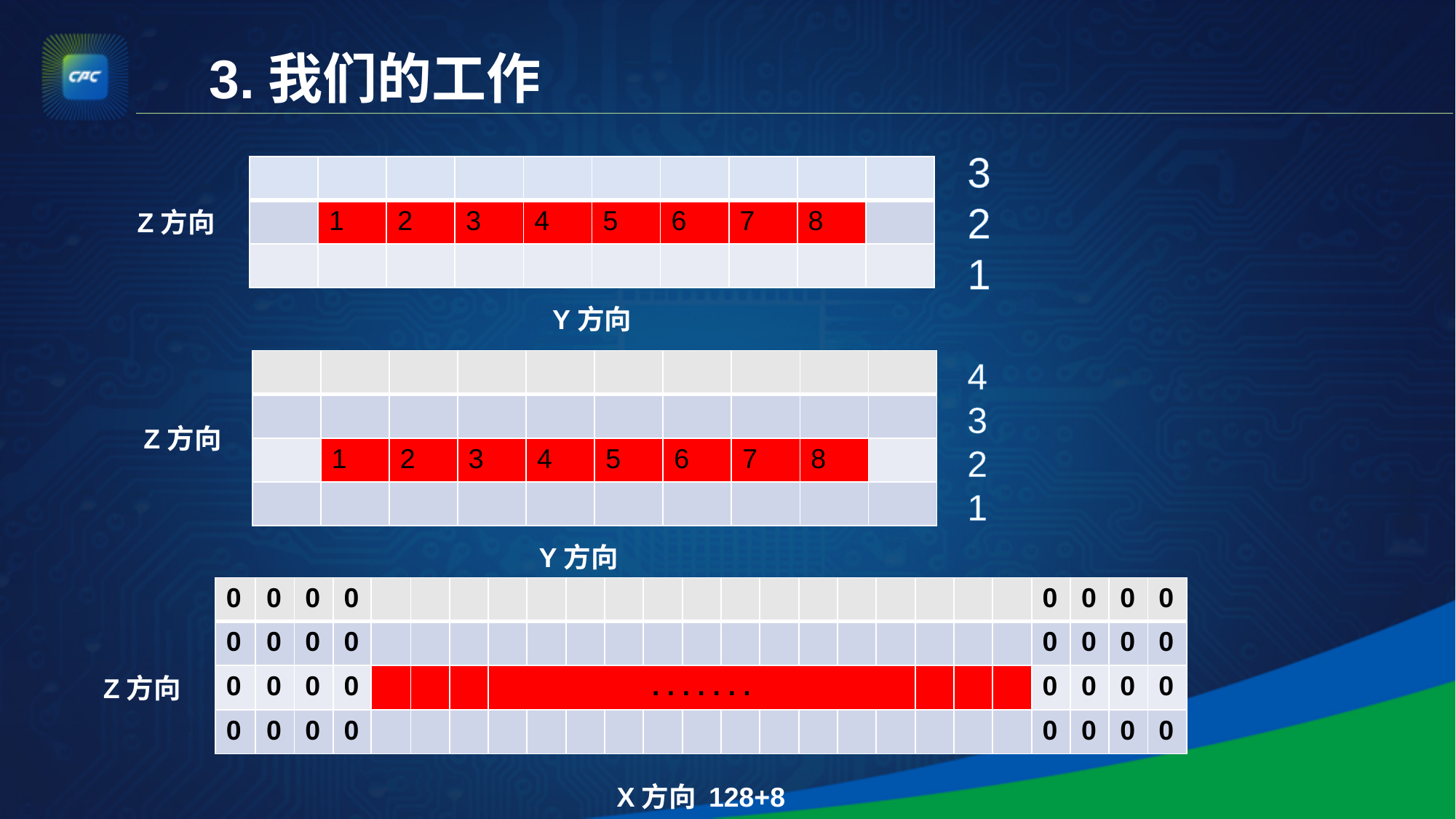

3.我们的工作

3
2
1
|  |  |  |  |  |  |  |  |  |  |
| --- | --- | --- | --- | --- | --- | --- | --- | --- | --- |
|  | 1 | 2 | 3 | 4 | 5 | 6 | 7 | 8 |  |
|  |  |  |  |  |  |  |  |  |  |
Z方向
Y方向
4
3
2
1
|  |  |  |  |  |  |  |  |  |  |
| --- | --- | --- | --- | --- | --- | --- | --- | --- | --- |
|  |  |  |  |  |  |  |  |  |  |
|  | 1 | 2 | 3 | 4 | 5 | 6 | 7 | 8 |  |
|  |  |  |  |  |  |  |  |  |  |
Z方向
Y方向
| 0 | 0 | 0 | 0 |  |  |  |  |  |  |  |  |  |  |  |  |  |  |  |  |  | 0 | 0 | 0 | 0 |
| --- | --- | --- | --- | --- | --- | --- | --- | --- | --- | --- | --- | --- | --- | --- | --- | --- | --- | --- | --- | --- | --- | --- | --- | --- |
| 0 | 0 | 0 | 0 |  |  |  |  |  |  |  |  |  |  |  |  |  |  |  |  |  | 0 | 0 | 0 | 0 |
| 0 | 0 | 0 | 0 |  |  |  | . . . . . . . |  |  |  |  |  |  |  |  |  |  |  |  |  | 0 | 0 | 0 | 0 |
| 0 | 0 | 0 | 0 |  |  |  |  |  |  |  |  |  |  |  |  |  |  |  |  |  | 0 | 0 | 0 | 0 |
Z方向
X方向 128+8